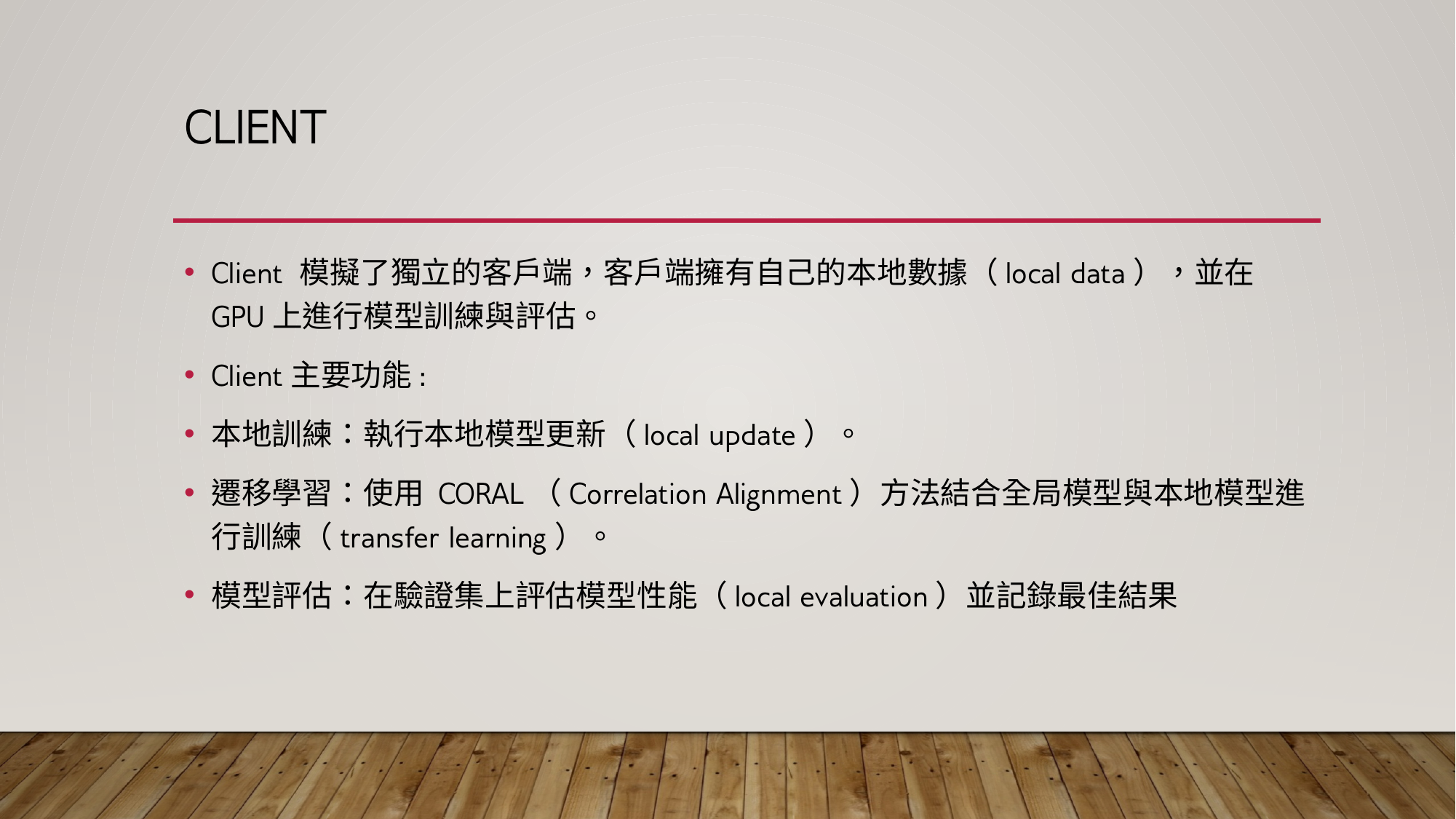

# Client
Client 模擬了獨立的客戶端，客戶端擁有自己的本地數據（local data），並在GPU上進行模型訓練與評估。
Client主要功能:
本地訓練：執行本地模型更新（local update）。
遷移學習：使用 CORAL（Correlation Alignment）方法結合全局模型與本地模型進行訓練（transfer learning）。
模型評估：在驗證集上評估模型性能（local evaluation）並記錄最佳結果